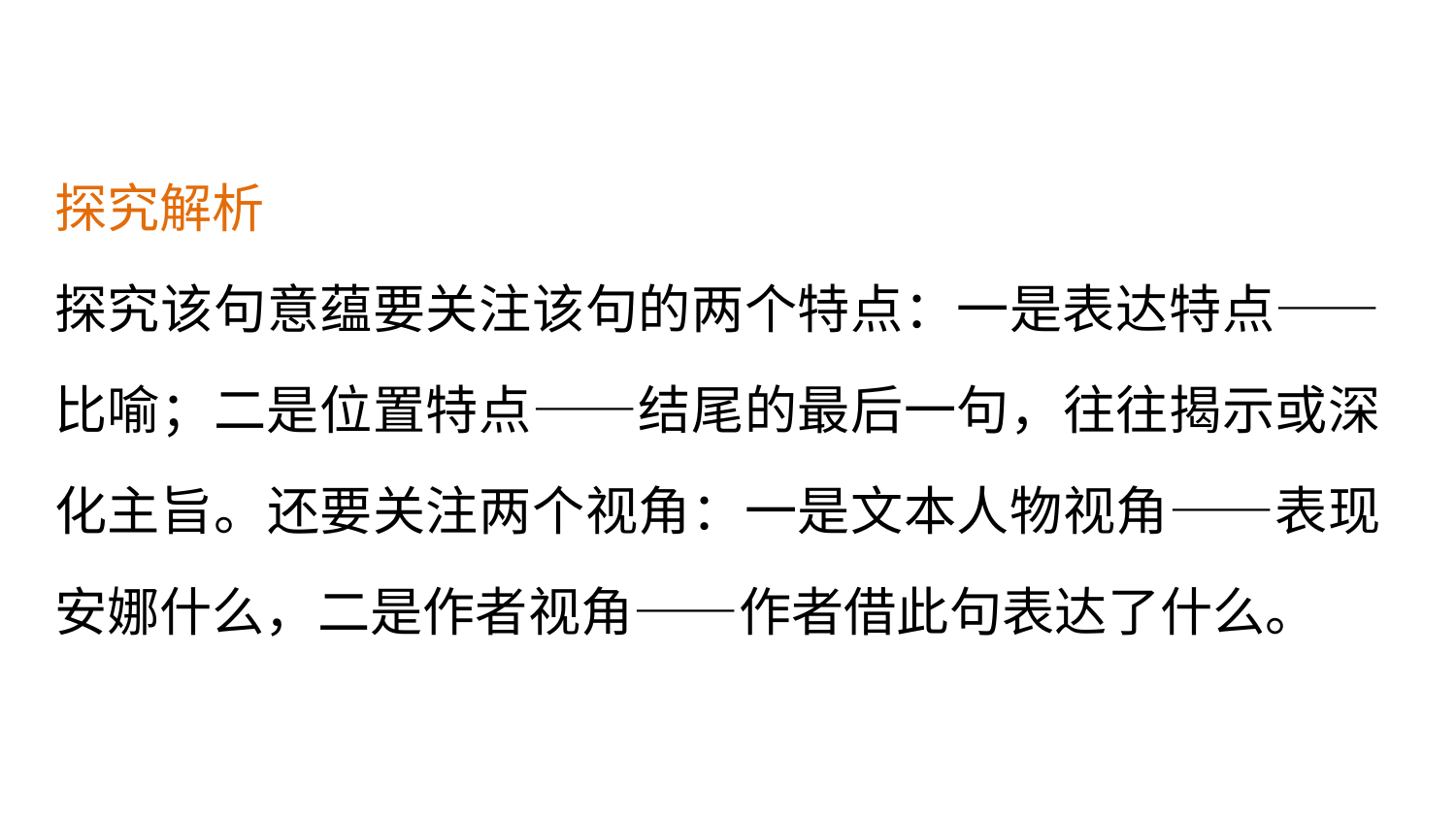

探究解析
探究该句意蕴要关注该句的两个特点：一是表达特点——比喻；二是位置特点——结尾的最后一句，往往揭示或深化主旨。还要关注两个视角：一是文本人物视角——表现安娜什么，二是作者视角——作者借此句表达了什么。